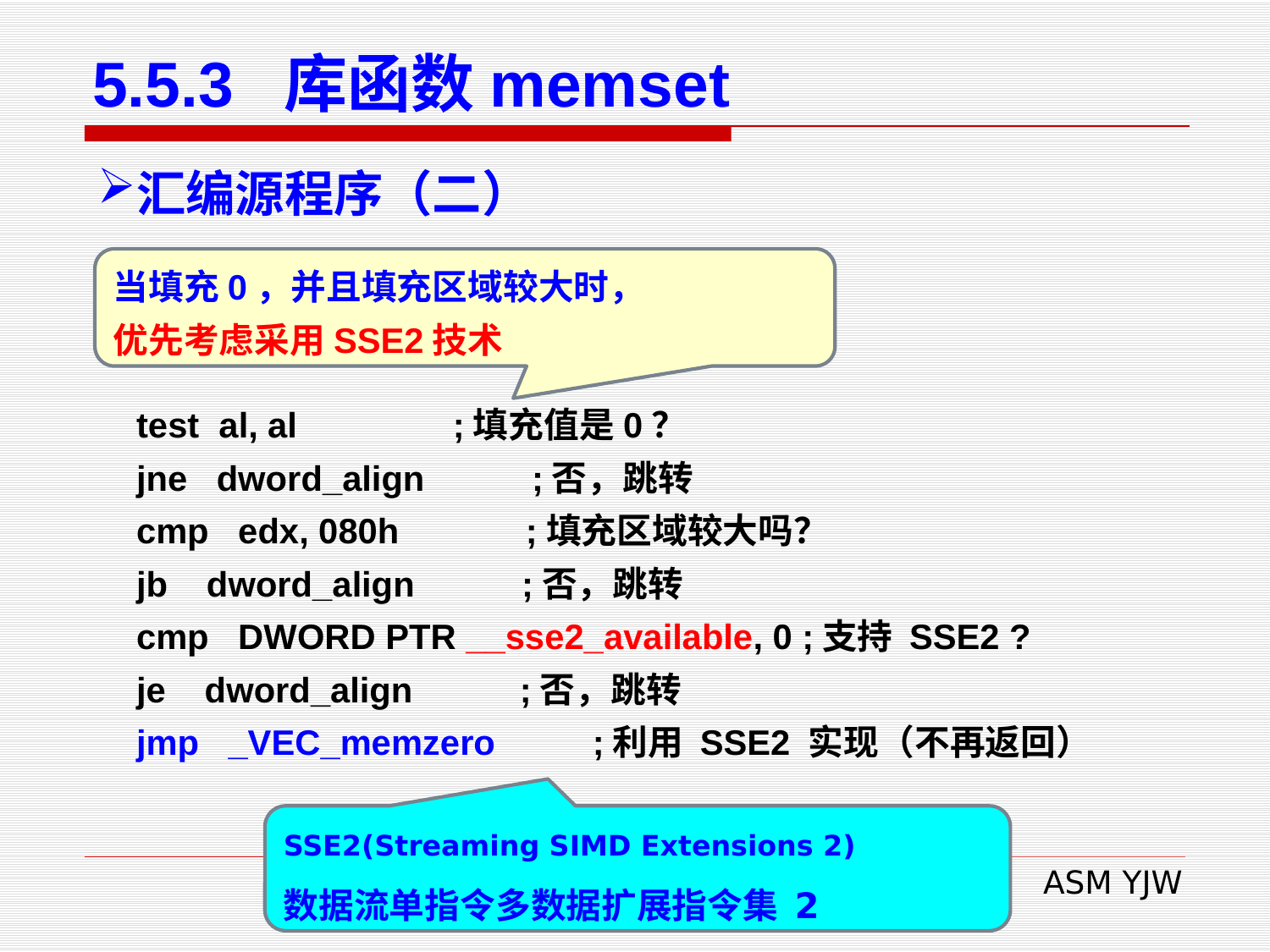

# 5.5.3  库函数memset
汇编源程序（二）
当填充0，并且填充区域较大时，
优先考虑采用SSE2技术
    test  al, al                ;填充值是0？
    jne   dword_align           ;否，跳转
    cmp   edx, 080h             ;填充区域较大吗？
    jb    dword_align           ;否，跳转
    cmp   DWORD PTR __sse2_available, 0 ;支持 SSE2 ?
    je    dword_align           ;否，跳转
    jmp   _VEC_memzero          ;利用 SSE2 实现（不再返回）
SSE2(Streaming SIMD Extensions 2)
数据流单指令多数据扩展指令集 2